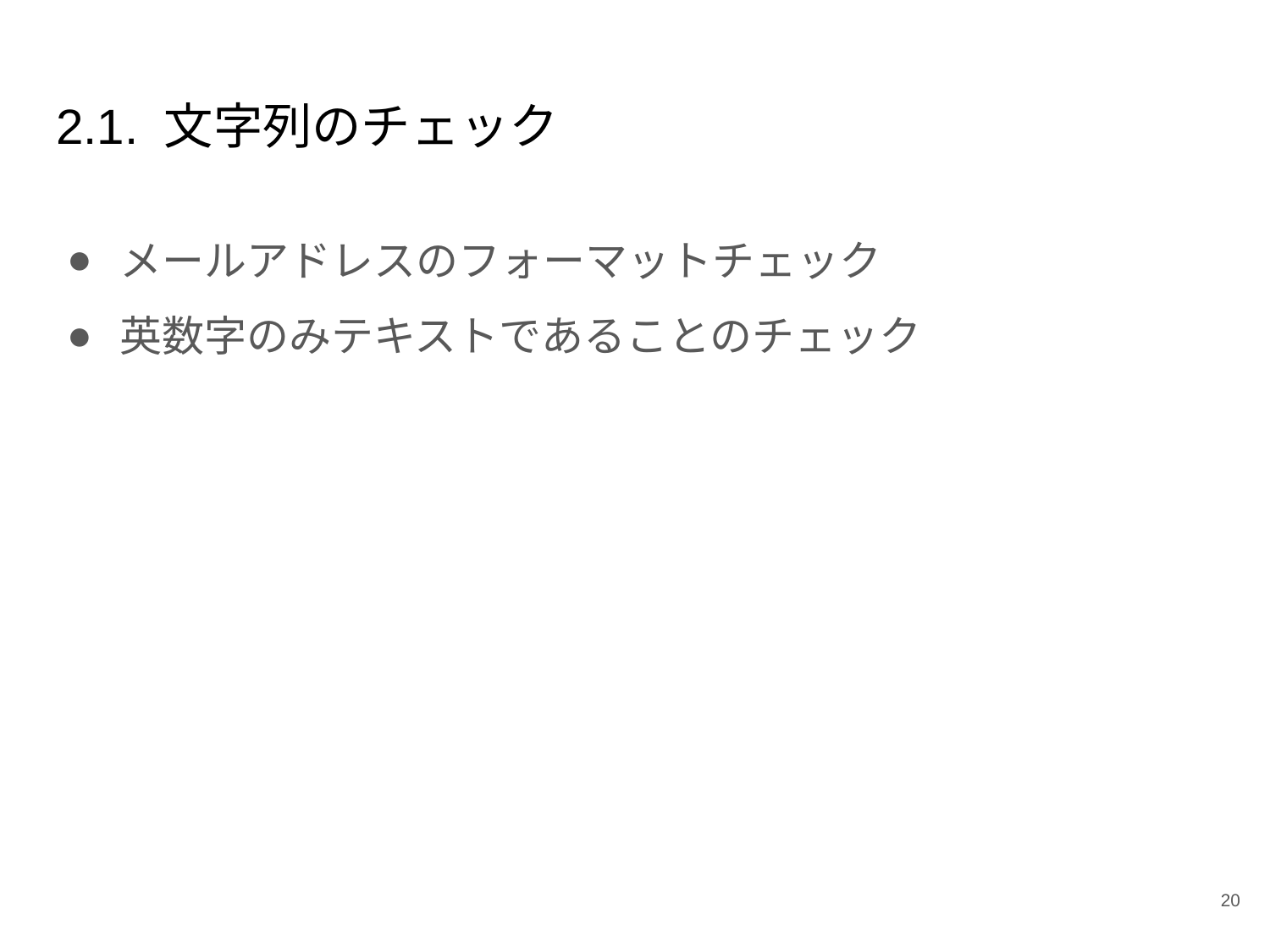

# 2.1. 文字列のチェック
メールアドレスのフォーマットチェック
英数字のみテキストであることのチェック

20